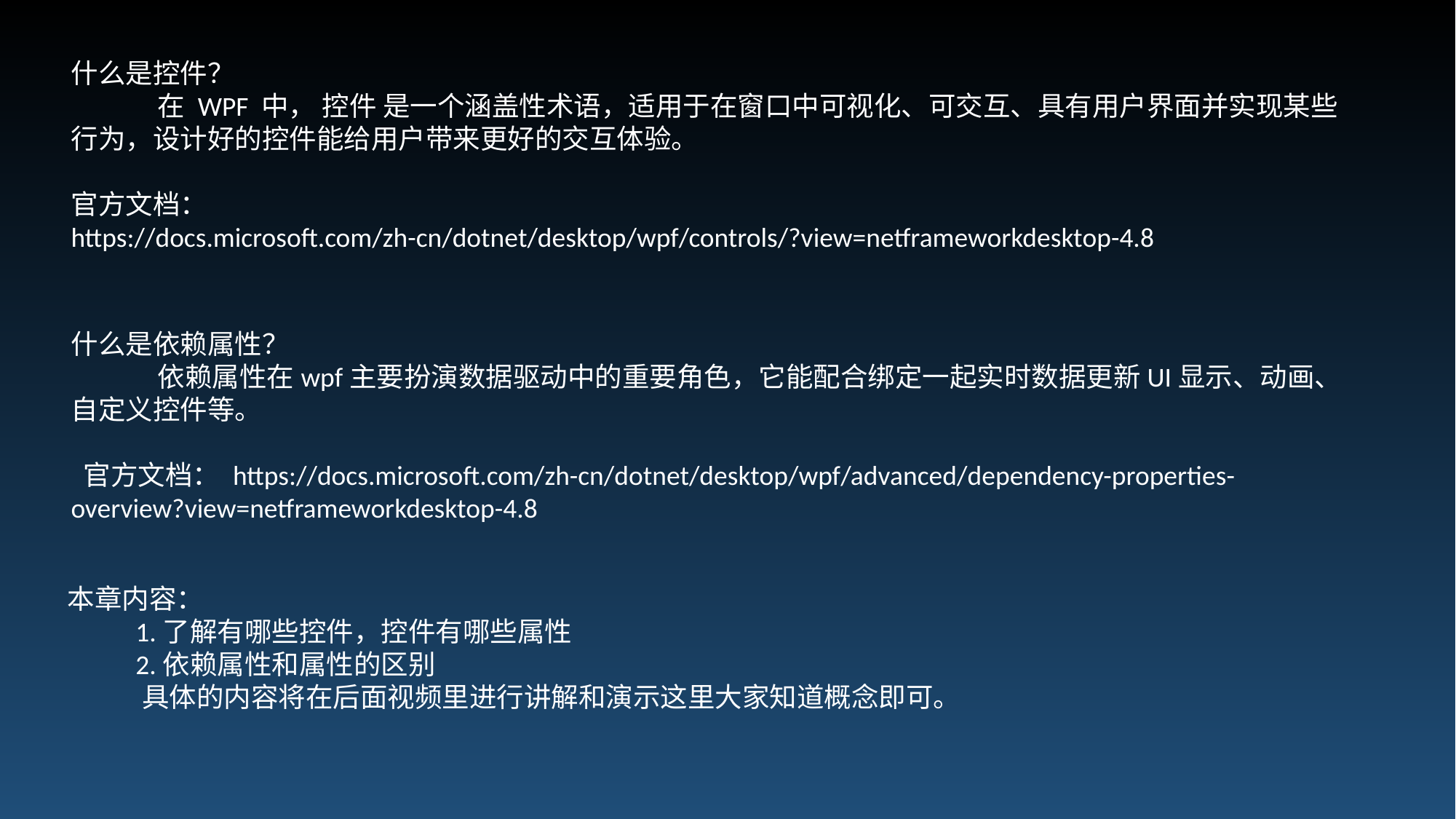

什么是控件？
             在 WPF 中， 控件 是一个涵盖性术语，适用于在窗口中可视化、可交互、具有用户界面并实现某些行为，设计好的控件能给用户带来更好的交互体验。

官方文档：
https://docs.microsoft.com/zh-cn/dotnet/desktop/wpf/controls/?view=netframeworkdesktop-4.8

什么是依赖属性？
             依赖属性在wpf主要扮演数据驱动中的重要角色，它能配合绑定一起实时数据更新UI显示、动画、
自定义控件等。

 官方文档： https://docs.microsoft.com/zh-cn/dotnet/desktop/wpf/advanced/dependency-properties-overview?view=netframeworkdesktop-4.8
本章内容：
           1.了解有哪些控件，控件有哪些属性
           2.依赖属性和属性的区别
           具体的内容将在后面视频里进行讲解和演示这里大家知道概念即可。